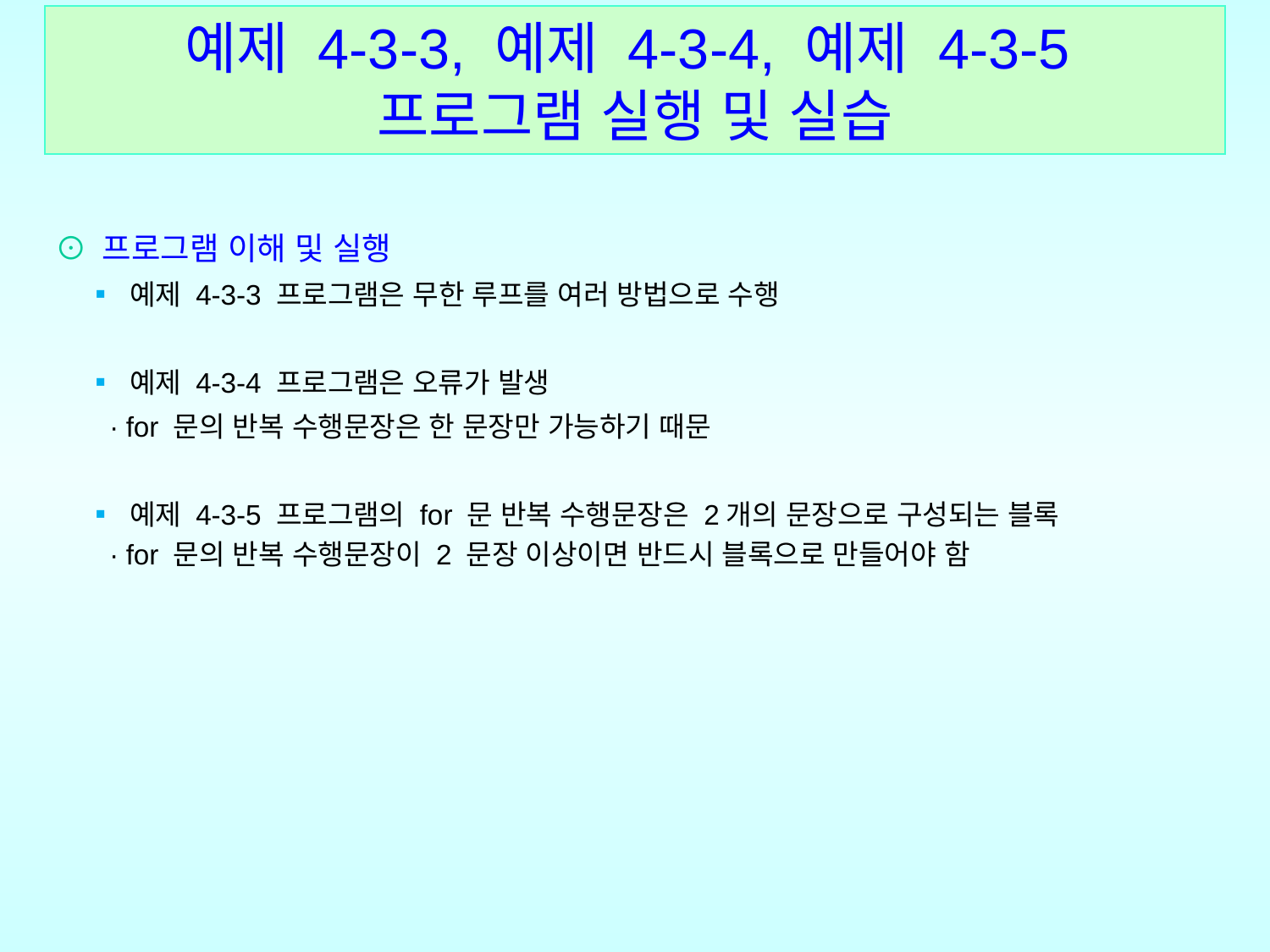

예제 4-3-3, 예제 4-3-4, 예제 4-3-5
프로그램 실행 및 실습
⊙ 프로그램 이해 및 실행
    ▪ 예제 4-3-3 프로그램은 무한 루프를 여러 방법으로 수행

    ▪ 예제 4-3-4 프로그램은 오류가 발생
       ∙ for 문의 반복 수행문장은 한 문장만 가능하기 때문

    ▪ 예제 4-3-5 프로그램의 for 문 반복 수행문장은 2개의 문장으로 구성되는 블록
       ∙ for 문의 반복 수행문장이 2 문장 이상이면 반드시 블록으로 만들어야 함